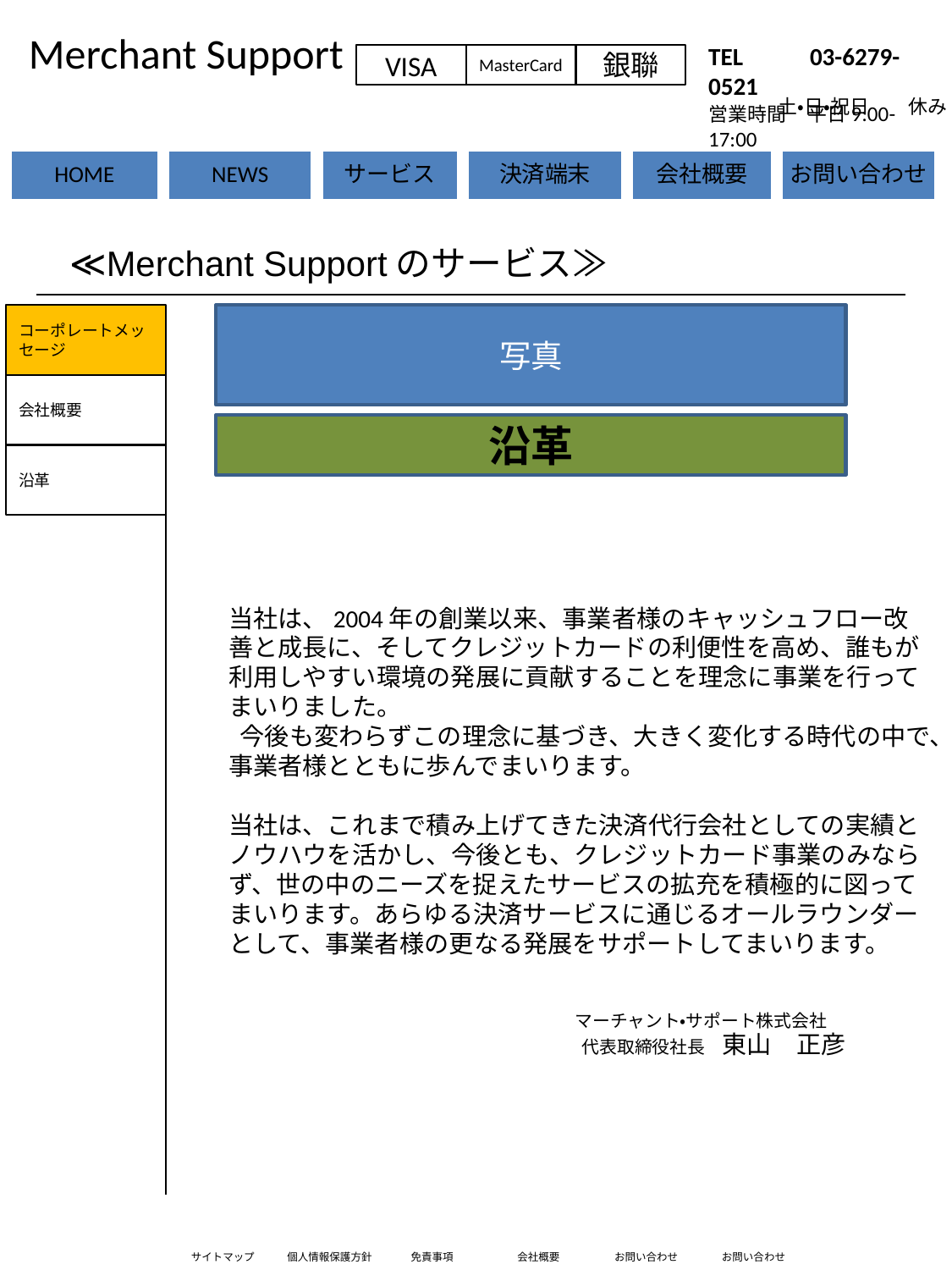

Merchant Support
サービス画面
TEL 　　03-6279-0521
営業時間　平日9:00-17:00

VISA
MasterCard
銀聯
土・日・祝日　　休み
HOME
NEWS
サービス
決済端末
会社概要
お問い合わせ
≪Merchant Supportのサービス≫
コーポレートメッセージ
写真
会社概要
沿革
沿革
当社は、2004年の創業以来、事業者様のキャッシュフロー改善と成長に、そしてクレジットカードの利便性を高め、誰もが利用しやすい環境の発展に貢献することを理念に事業を行ってまいりました。
 今後も変わらずこの理念に基づき、大きく変化する時代の中で、事業者様とともに歩んでまいります。

当社は、これまで積み上げてきた決済代行会社としての実績とノウハウを活かし、今後とも、クレジットカード事業のみならず、世の中のニーズを捉えたサービスの拡充を積極的に図ってまいります。あらゆる決済サービスに通じるオールラウンダーとして、事業者様の更なる発展をサポートしてまいります。

マーチャント・サポート株式会社
代表取締役社長　東山　正彦
サイトマップ
個人情報保護方針
免責事項
会社概要
お問い合わせ
お問い合わせ